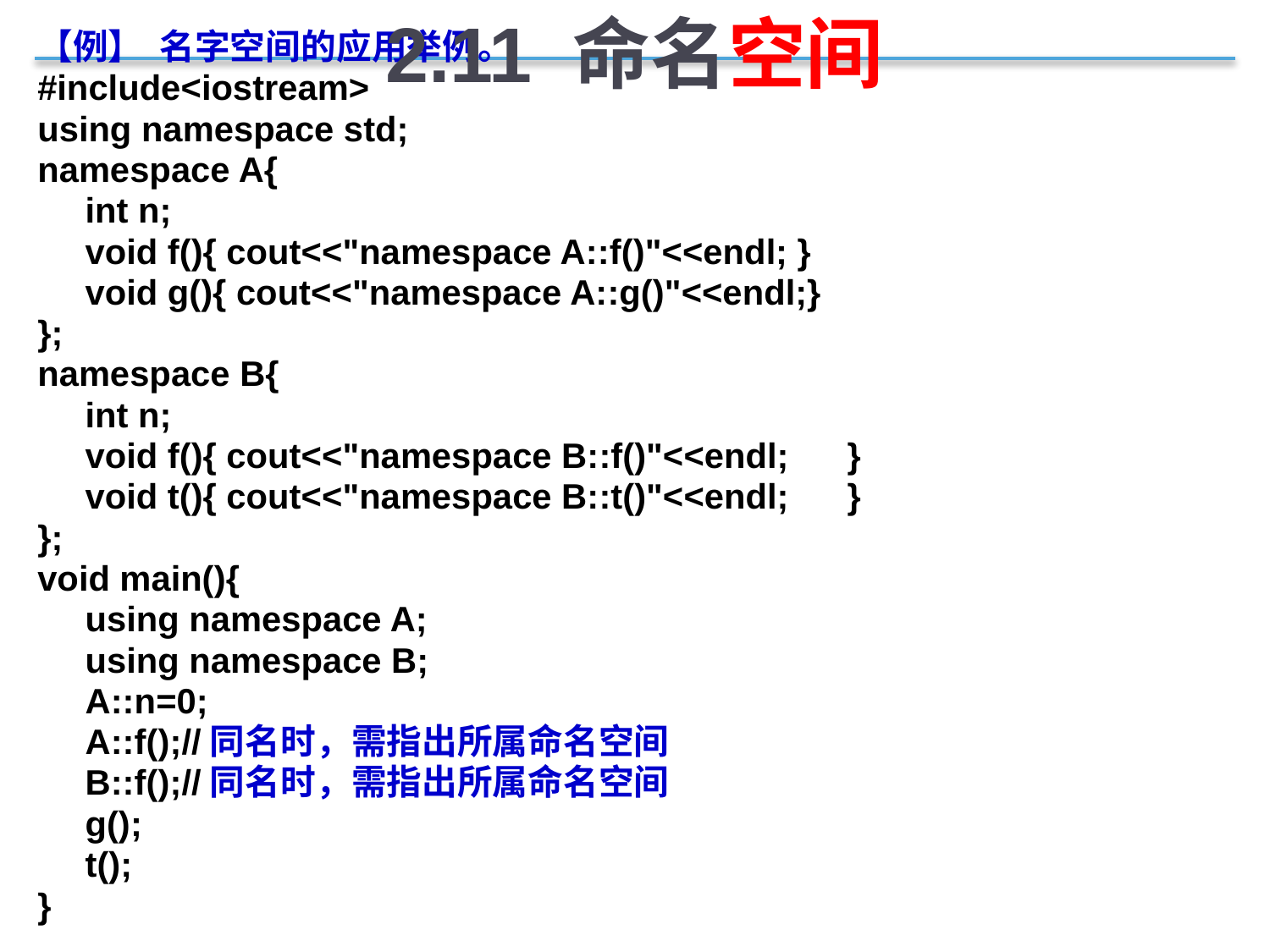

2.11 命名空间
【例】  名字空间的应用举例。
#include<iostream>
using namespace std;
namespace A{
	int n;
	void f(){ cout<<"namespace A::f()"<<endl; }
	void g(){ cout<<"namespace A::g()"<<endl;}
};
namespace B{
	int n;
	void f(){ cout<<"namespace B::f()"<<endl;	}
	void t(){ cout<<"namespace B::t()"<<endl;	}
};
void main(){
	using namespace A;
	using namespace B;
	A::n=0;
	A::f();//同名时，需指出所属命名空间
	B::f();//同名时，需指出所属命名空间
	g();
	t();
}